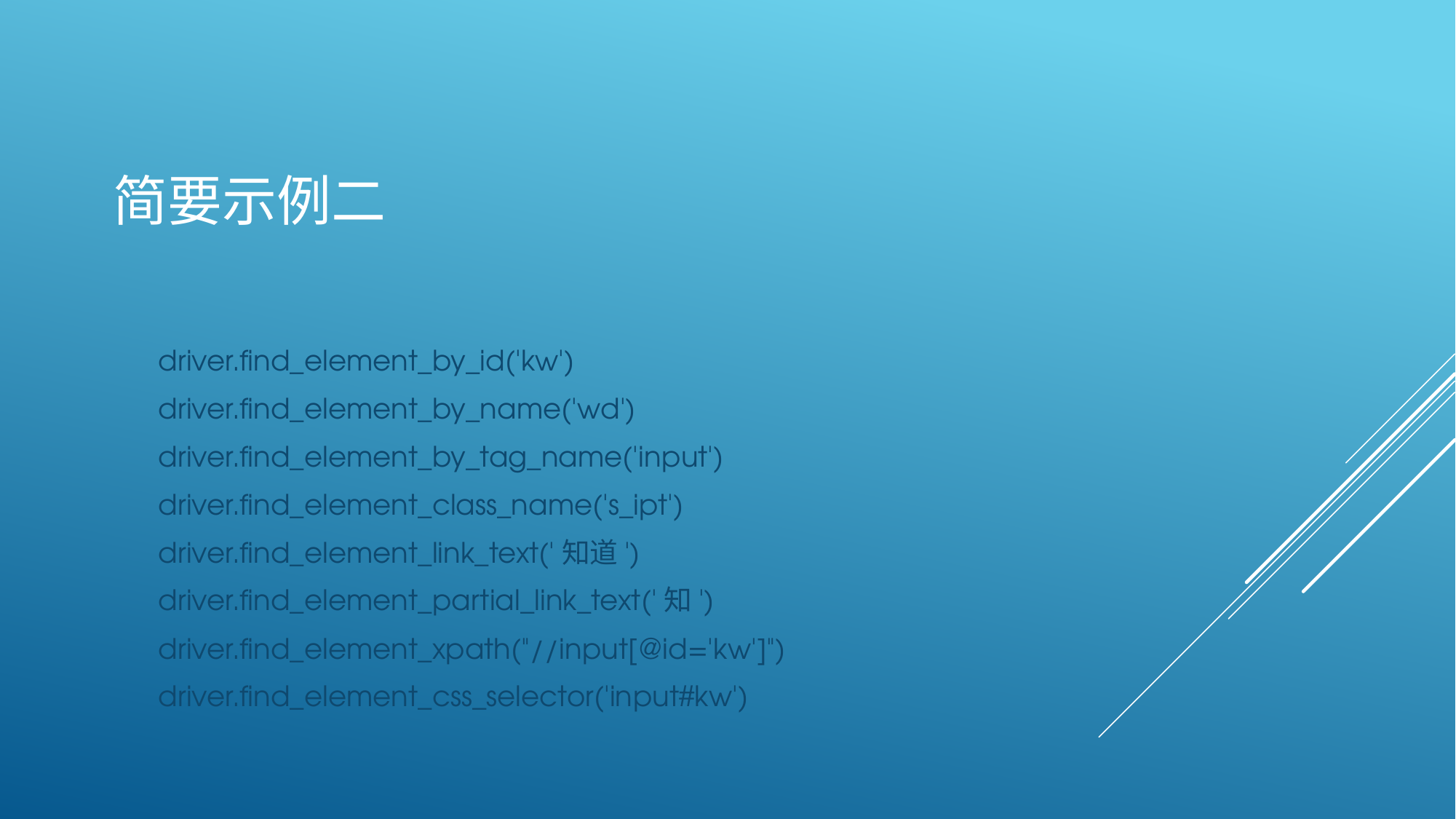

# 简要示例二

driver.find_element_by_id('kw')
driver.find_element_by_name('wd')
driver.find_element_by_tag_name('input')
driver.find_element_class_name('s_ipt')
driver.find_element_link_text('知道')
driver.find_element_partial_link_text('知')
driver.find_element_xpath("//input[@id='kw']")
driver.find_element_css_selector('input#kw')